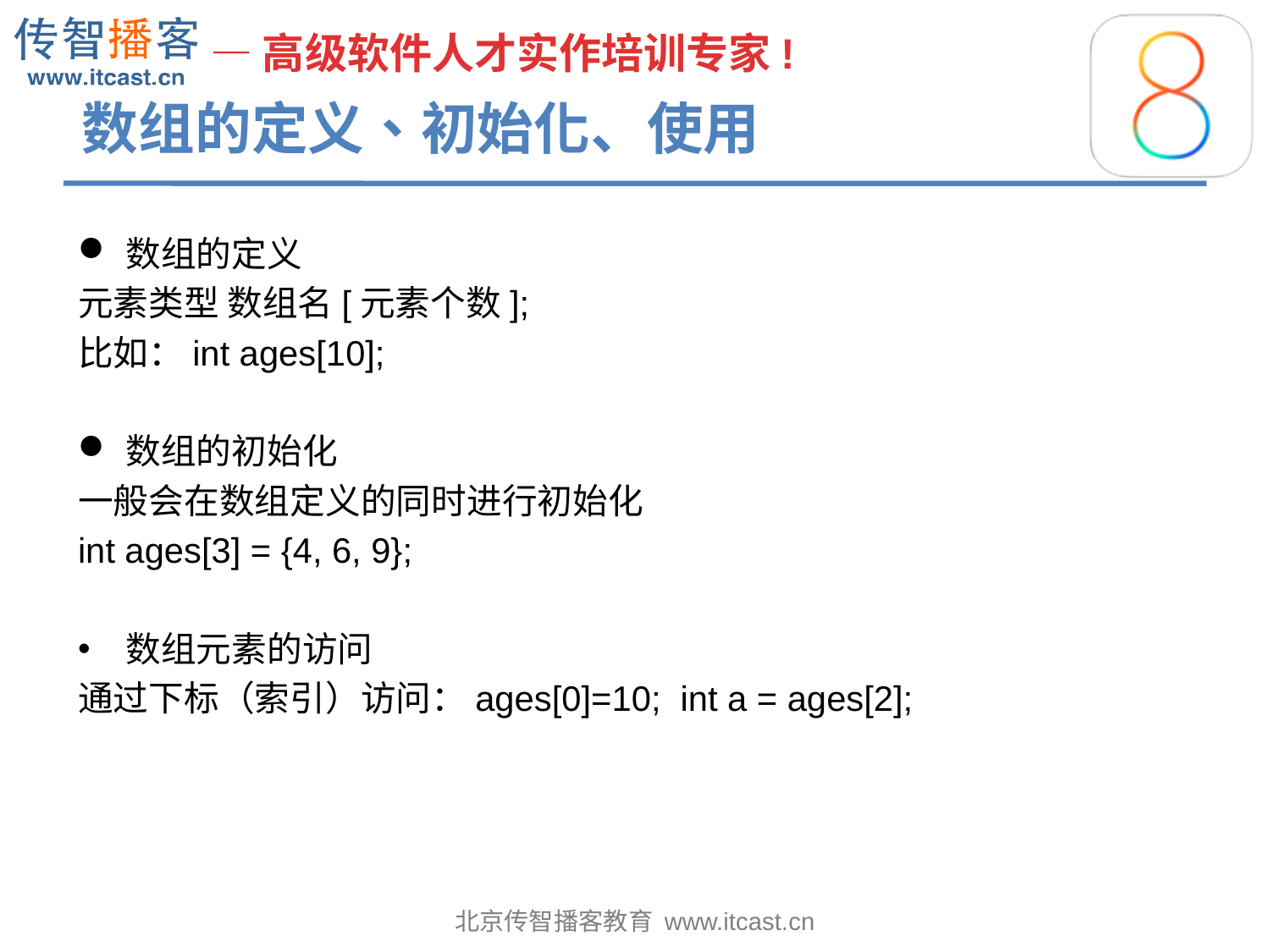

# 数组的定义、初始化、使用
数组的定义
元素类型 数组名[元素个数];
比如：int ages[10];

数组的初始化
一般会在数组定义的同时进行初始化
int ages[3] = {4, 6, 9};

数组元素的访问
通过下标（索引）访问：ages[0]=10;  int a = ages[2];